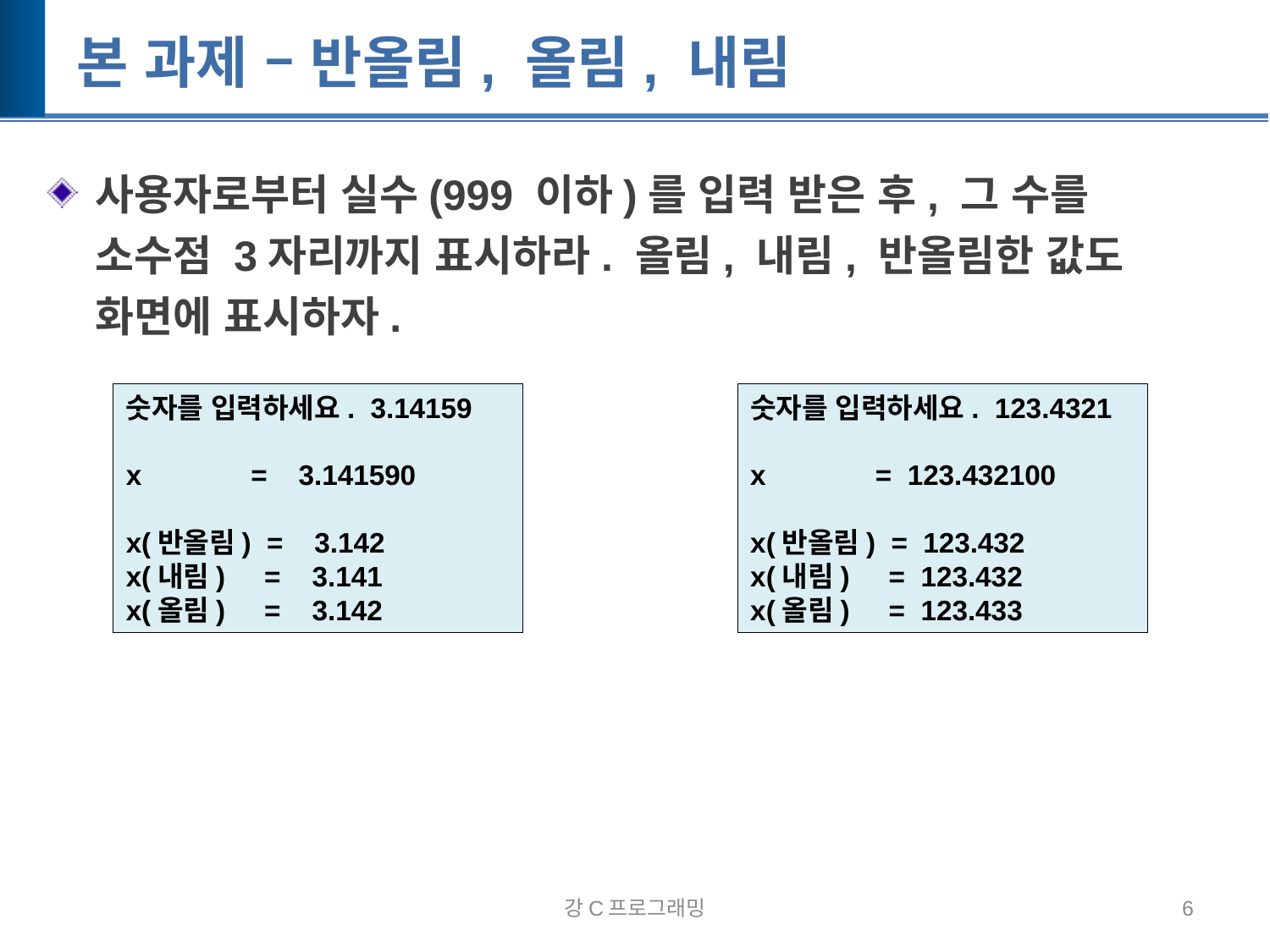

# 본 과제 – 반올림, 올림, 내림
사용자로부터 실수(999 이하)를 입력 받은 후, 그 수를 소수점 3자리까지 표시하라. 올림, 내림, 반올림한 값도 화면에 표시하자.

숫자를 입력하세요.  3.14159

x              =    3.141590

x(반올림)  =    3.142
x(내림)     =    3.141
x(올림)     =    3.142
숫자를 입력하세요.  123.4321

x              =  123.432100

x(반올림)  =  123.432
x(내림)     =  123.432
x(올림)     =  123.433
강C프로그래밍
6